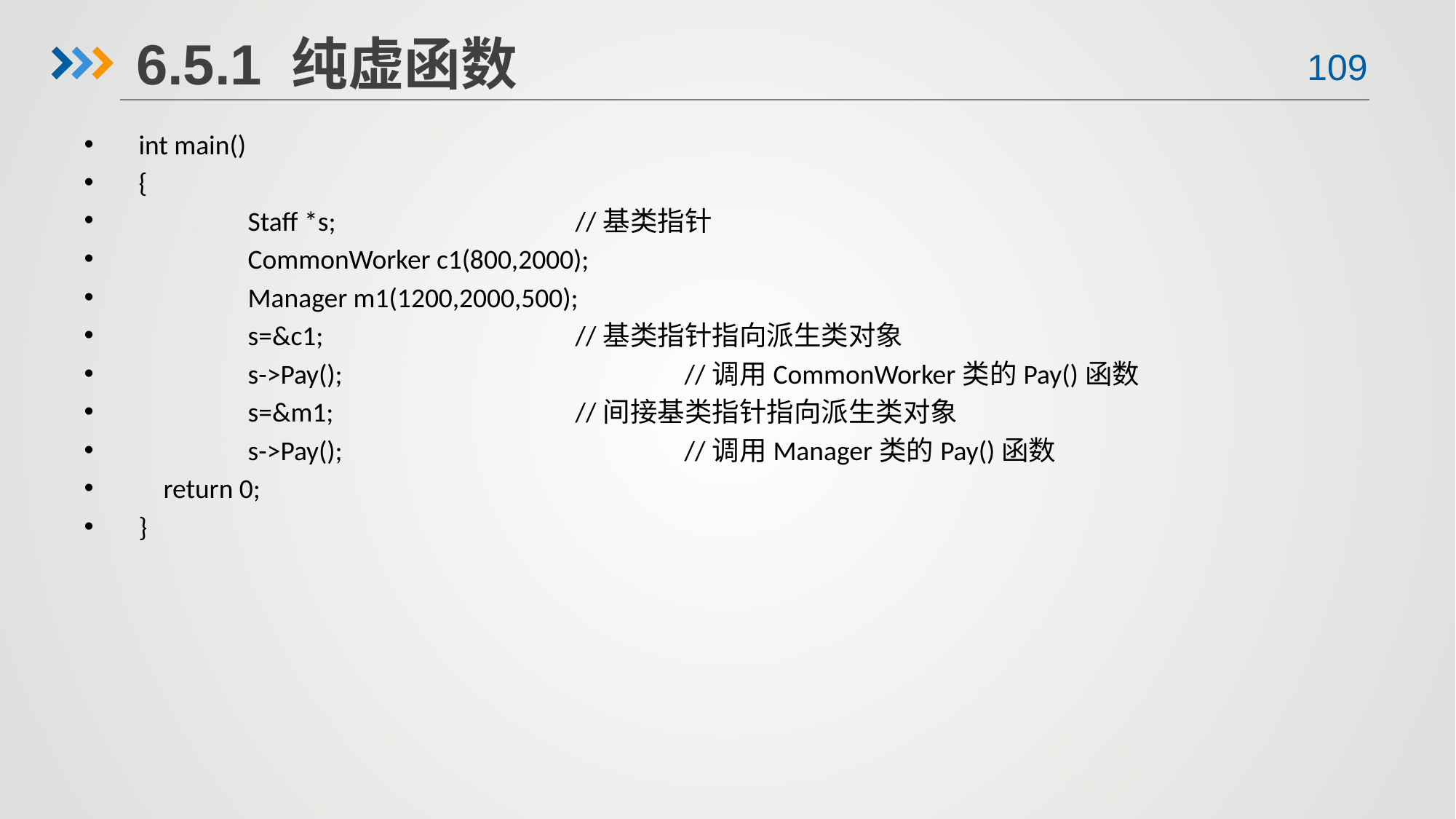

6.5.1 纯虚函数
int main()
{
	Staff *s;                     		//基类指针
	CommonWorker c1(800,2000);
	Manager m1(1200,2000,500);
	s=&c1;                      		//基类指针指向派生类对象
	s->Pay();                    		//调用CommonWorker类的Pay()函数
	s=&m1;                     		//间接基类指针指向派生类对象
	s->Pay();                    		//调用Manager类的Pay()函数
    return 0;
}